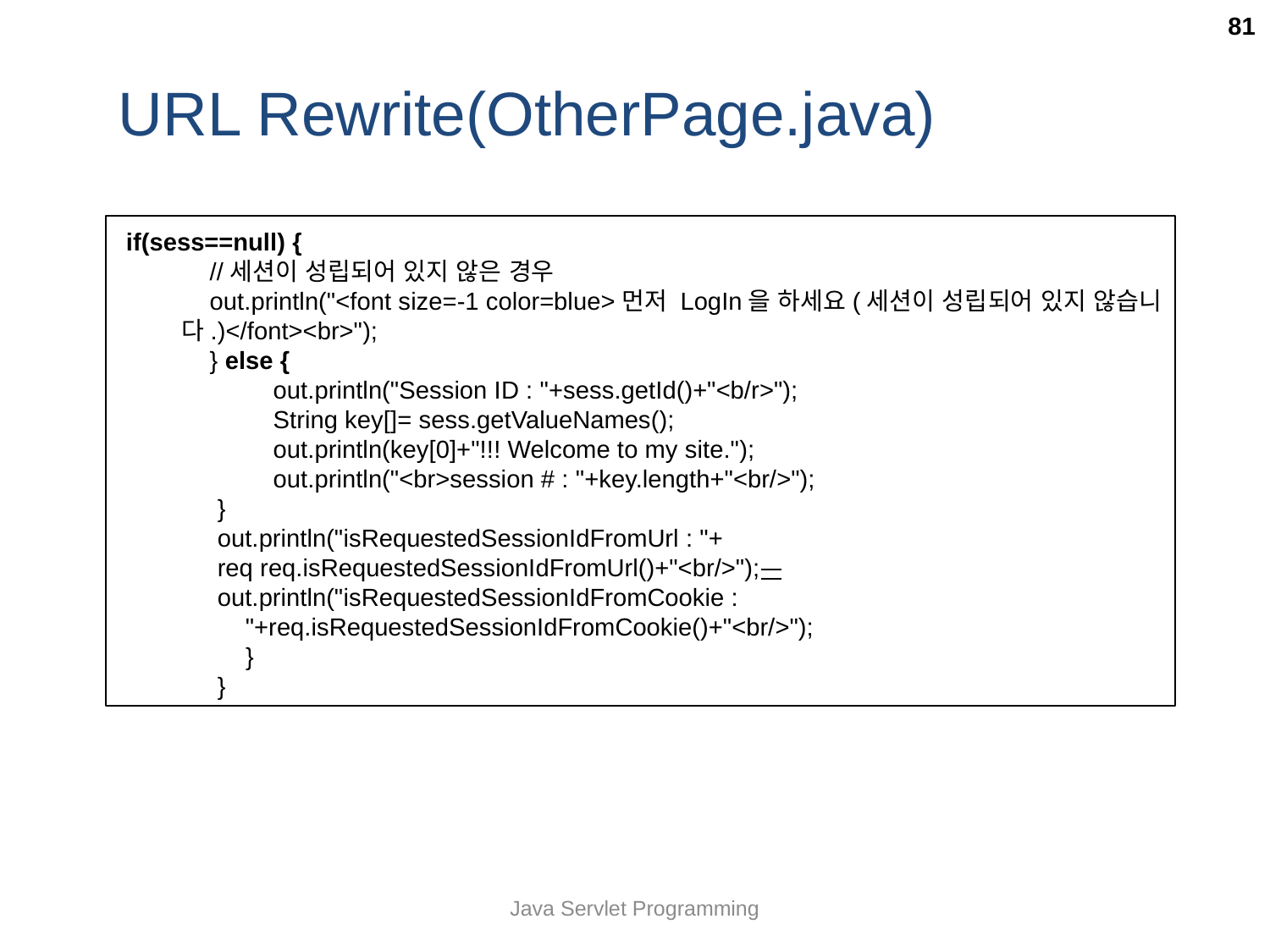

81
URL Rewrite(OtherPage.java)
 if(sess==null) {
    //세션이 성립되어 있지 않은 경우
    out.println("<font size=-1 color=blue>먼저 LogIn을 하세요(세션이 성립되어 있지 않습니 다.)</font><br>");
    } else {
    out.println("Session ID : "+sess.getId()+"<b/r>");
    String key[]= sess.getValueNames();
    out.println(key[0]+"!!! Welcome to my site.");
    out.println("<br>session # : "+key.length+"<br/>");
}
out.println("isRequestedSessionIdFromUrl : "+
req req.isRequestedSessionIdFromUrl()+"<br/>");
out.println("isRequestedSessionIdFromCookie : "+req.isRequestedSessionIdFromCookie()+"<br/>");
    }
}
Java Servlet Programming